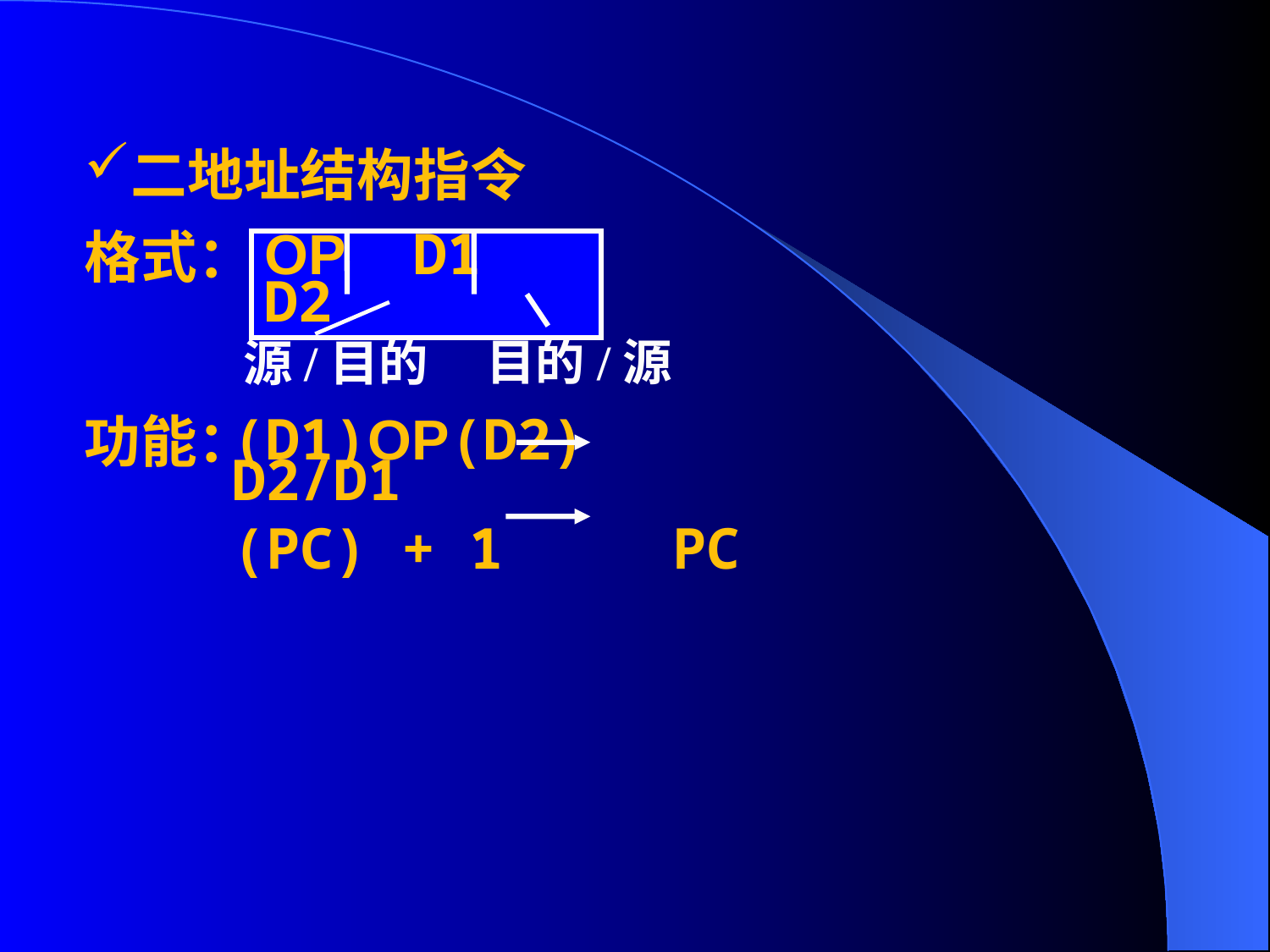

二地址结构指令
格式：
OP  D1  D2

目的/源
源/目的
功能：
(D1)OP(D2)   D2/D1
(PC) + 1     PC